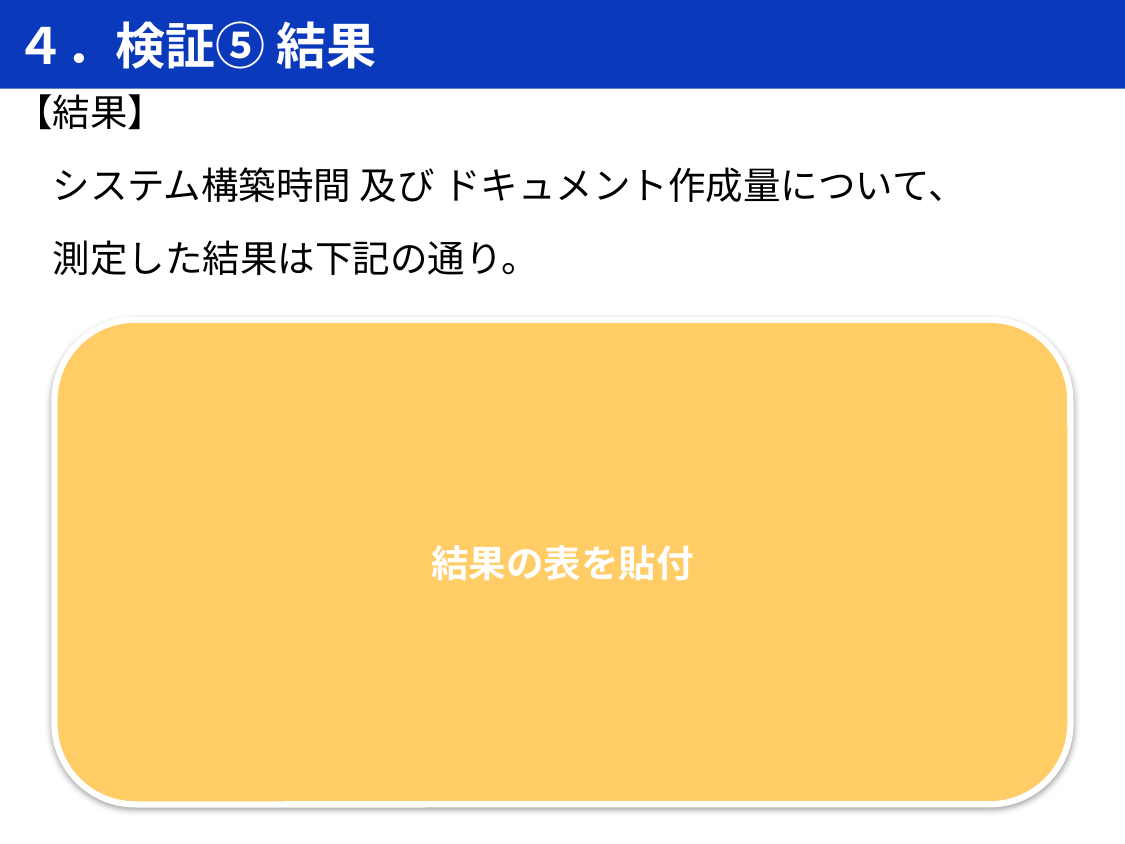

# ４．検証⑤ 結果
【結果】
　システム構築時間 及び ドキュメント作成量について、
　測定した結果は下記の通り。

結果の表を貼付